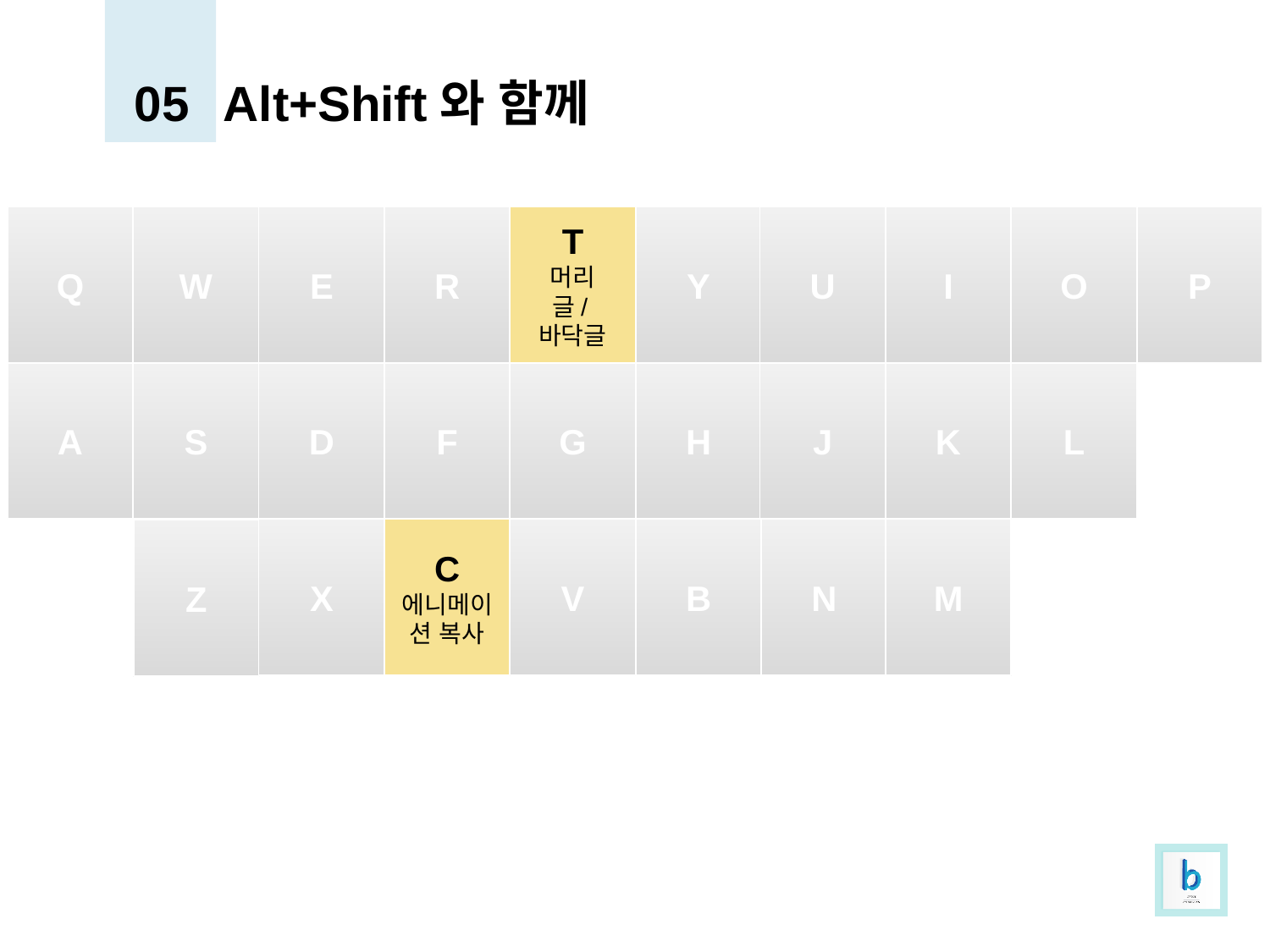

05
Alt+Shift와 함께
Q
W
E
R
T
머리글/바닥글
Y
U
I
O
P
A
S
D
F
G
H
J
K
L
N
X
C
에니메이션 복사
V
B
M
Z